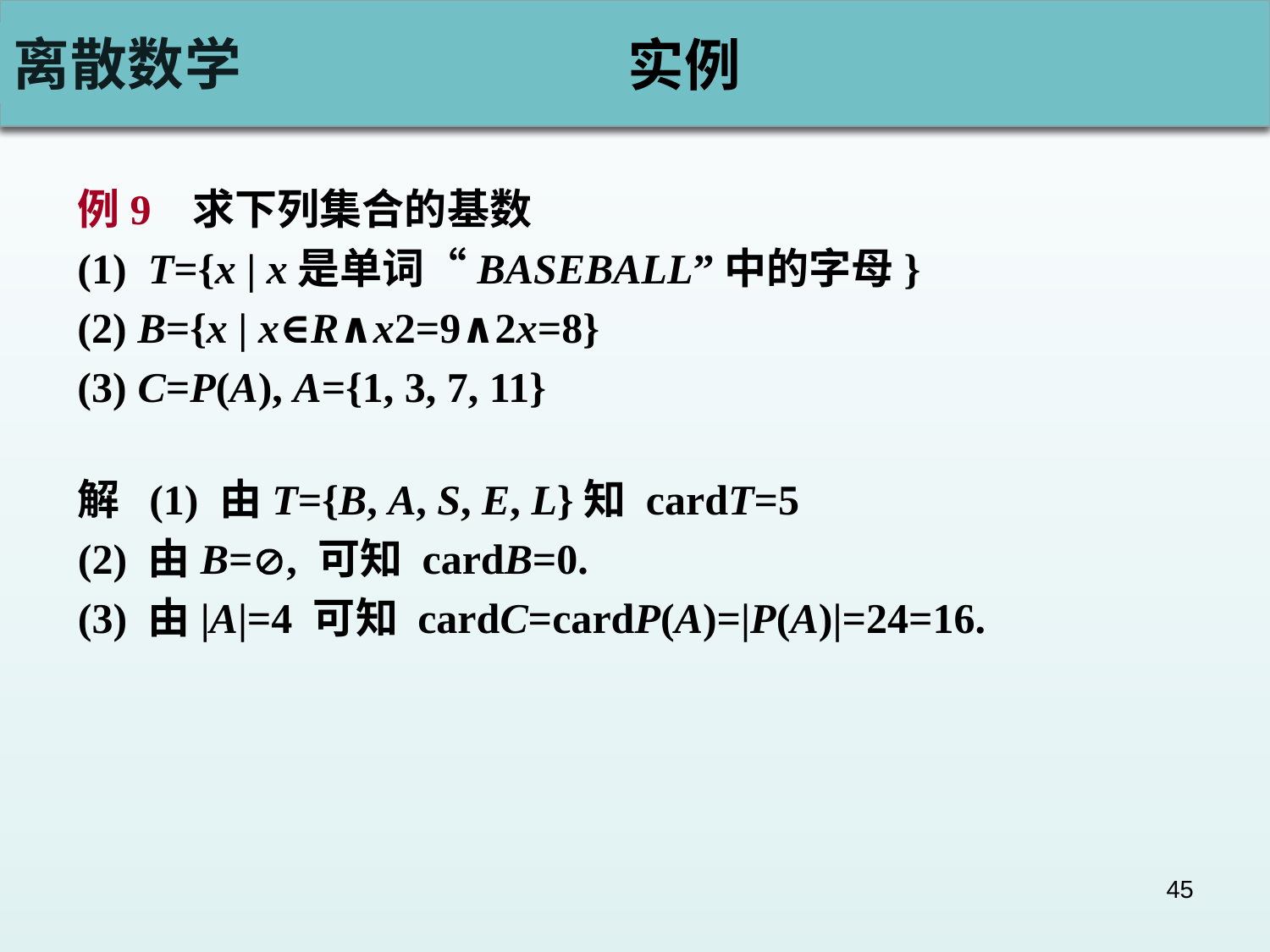

# 实例
例9   求下列集合的基数
(1)  T={x | x是单词“BASEBALL”中的字母}
(2) B={x | x∈R∧x2=9∧2x=8}
(3) C=P(A), A={1, 3, 7, 11}
解  (1) 由T={B, A, S, E, L}知 cardT=5
(2) 由B=∅, 可知 cardB=0.
(3) 由|A|=4 可知 cardC=cardP(A)=|P(A)|=24=16.
45